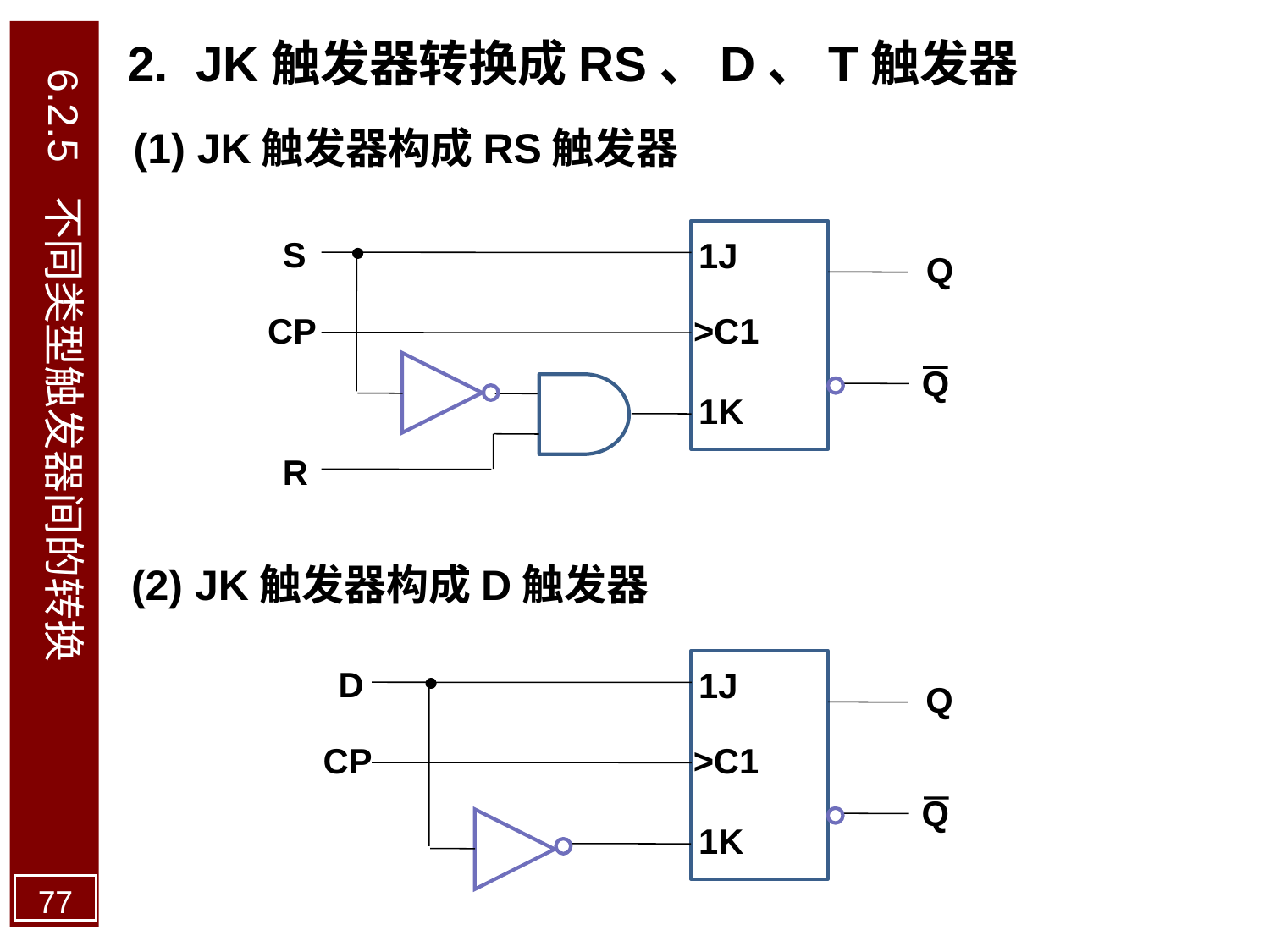

2.  JK触发器转换成RS、D、T触发器
6.2.5  不同类型触发器间的转换
(1) JK触发器构成RS触发器

S
1J
Q

C1
CP
>

Q

1K
R
(2) JK触发器构成D触发器

D
1J
Q

C1
CP
>
Q

1K

77